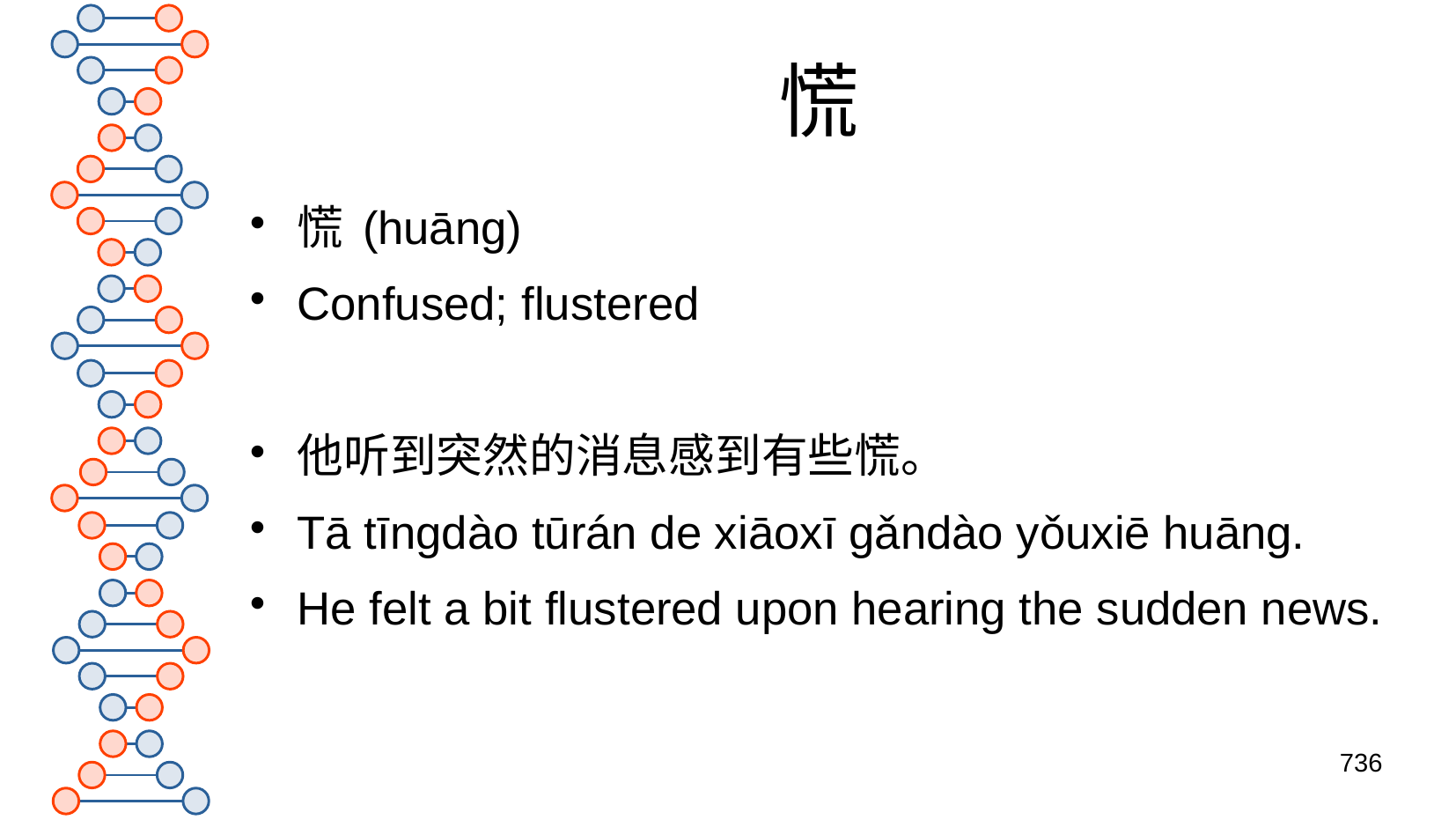

# 慌
慌 (huāng)
Confused; flustered

他听到突然的消息感到有些慌。
Tā tīngdào tūrán de xiāoxī gǎndào yǒuxiē huāng.
He felt a bit flustered upon hearing the sudden news.

736